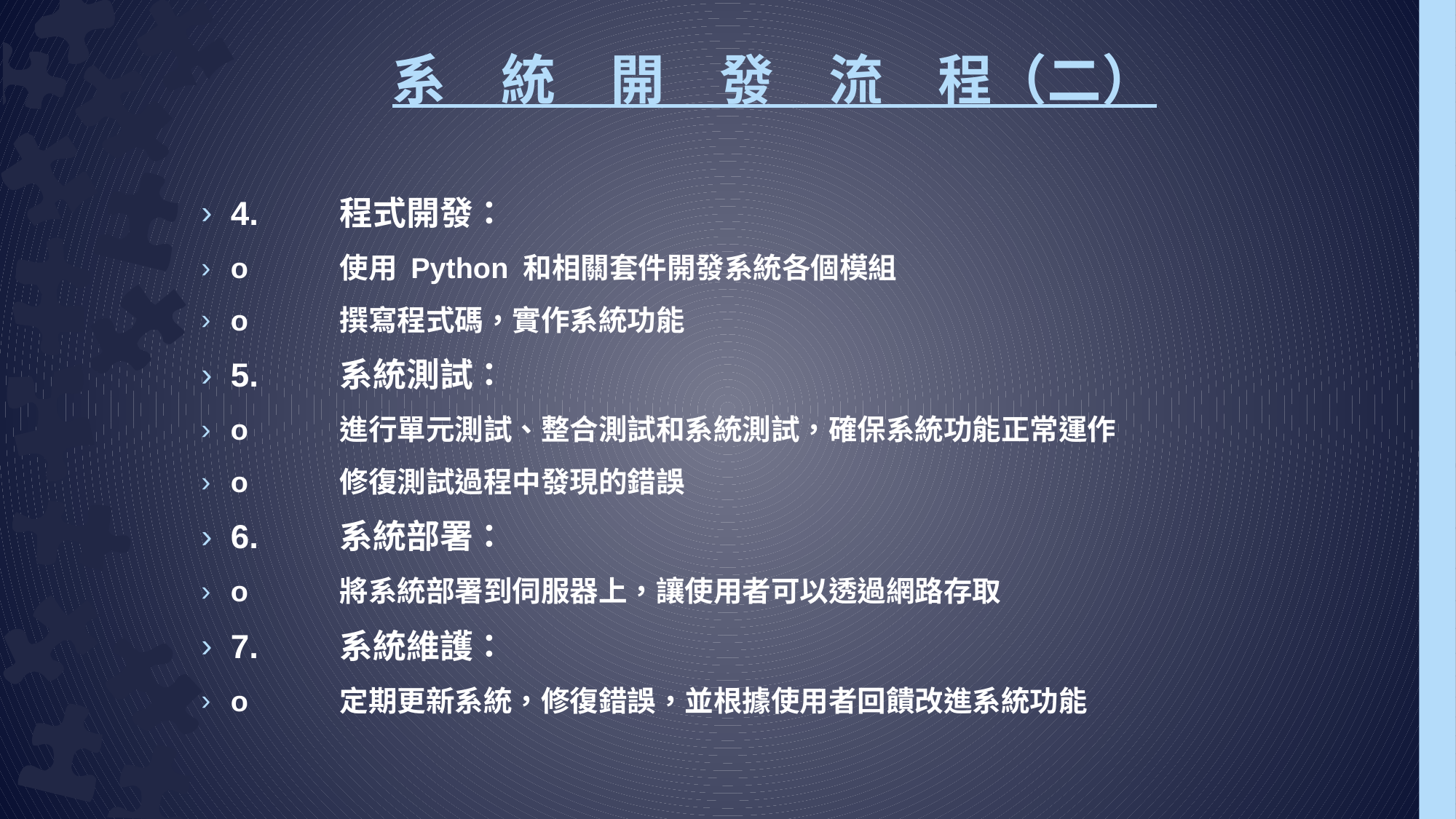

# 系　統　開　發　流　程（二）
4.	程式開發：
o	使用 Python 和相關套件開發系統各個模組
o	撰寫程式碼，實作系統功能
5.	系統測試：
o	進行單元測試、整合測試和系統測試，確保系統功能正常運作
o	修復測試過程中發現的錯誤
6.	系統部署：
o	將系統部署到伺服器上，讓使用者可以透過網路存取
7.	系統維護：
o	定期更新系統，修復錯誤，並根據使用者回饋改進系統功能